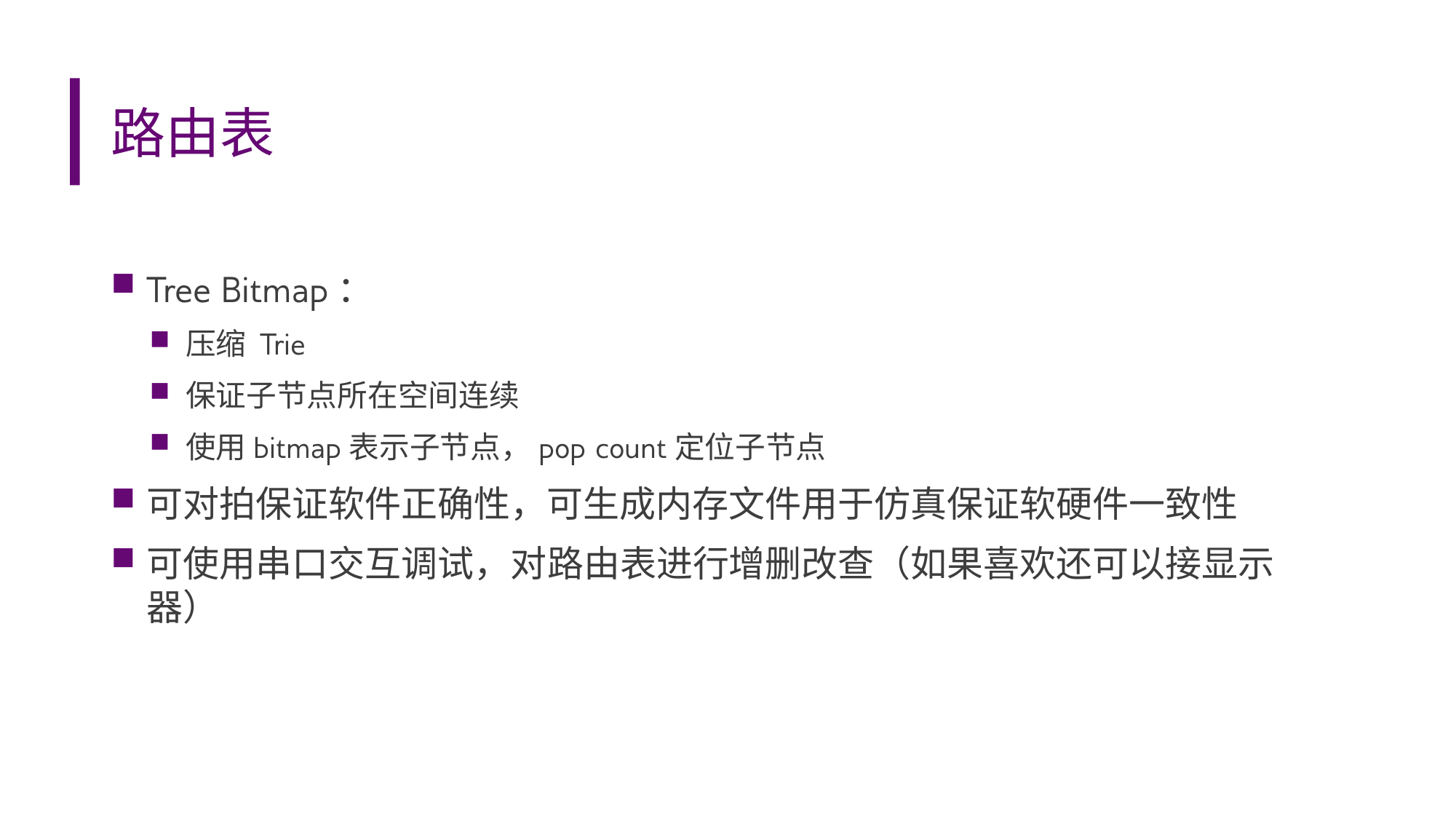

# 路由表
Tree Bitmap：
压缩 Trie
保证子节点所在空间连续
使用bitmap表示子节点，pop count定位子节点
可对拍保证软件正确性，可生成内存文件用于仿真保证软硬件一致性
可使用串口交互调试，对路由表进行增删改查（如果喜欢还可以接显示器）